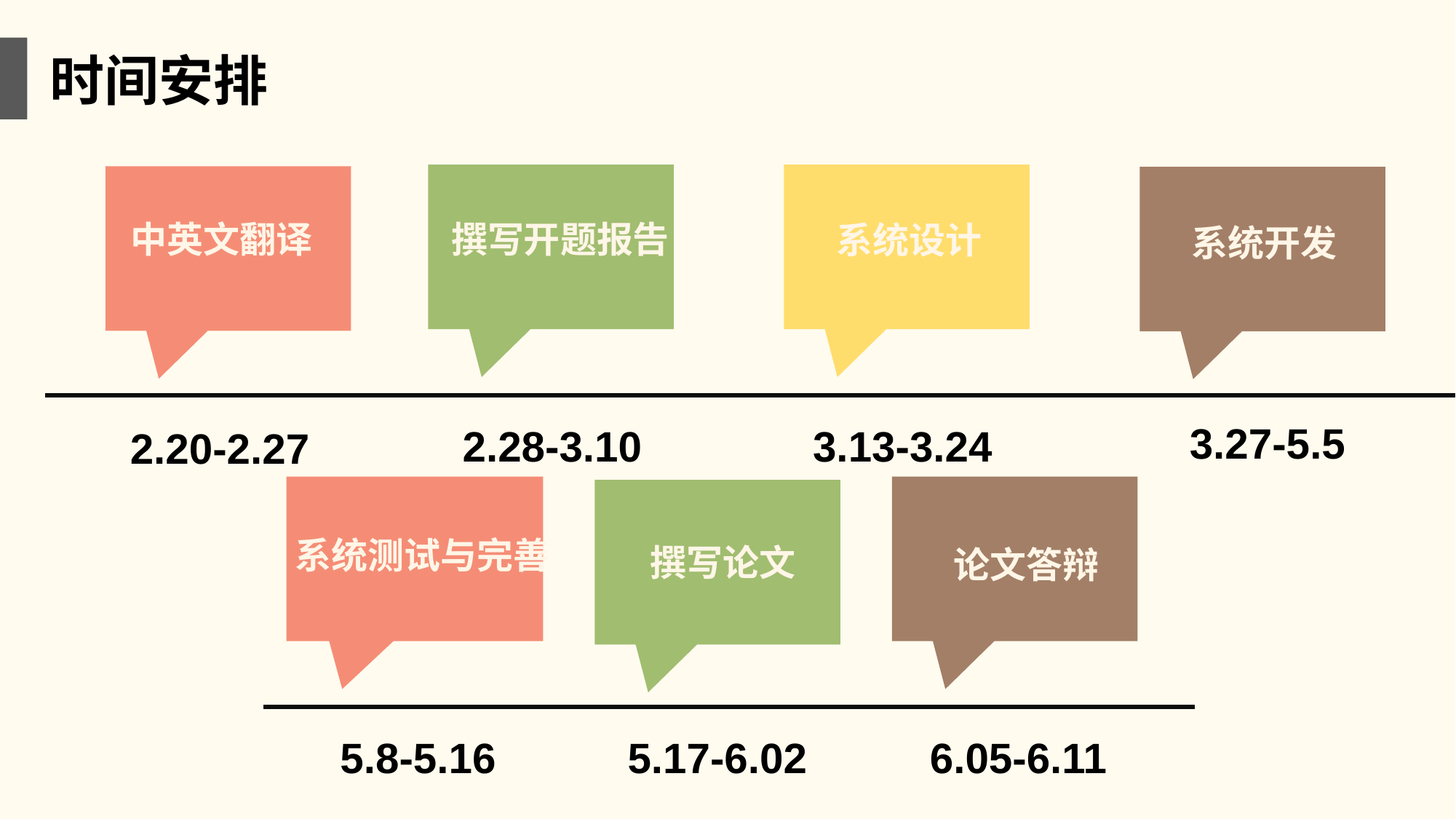

时间安排

 中英文翻译
 撰写开题报告
 系统开发
系统设计

3.27-5.5
2.28-3.10
3.13-3.24
2.20-2.27

 系统测试与完善
 撰写论文
 论文答辩

5.8-5.16
5.17-6.02
6.05-6.11